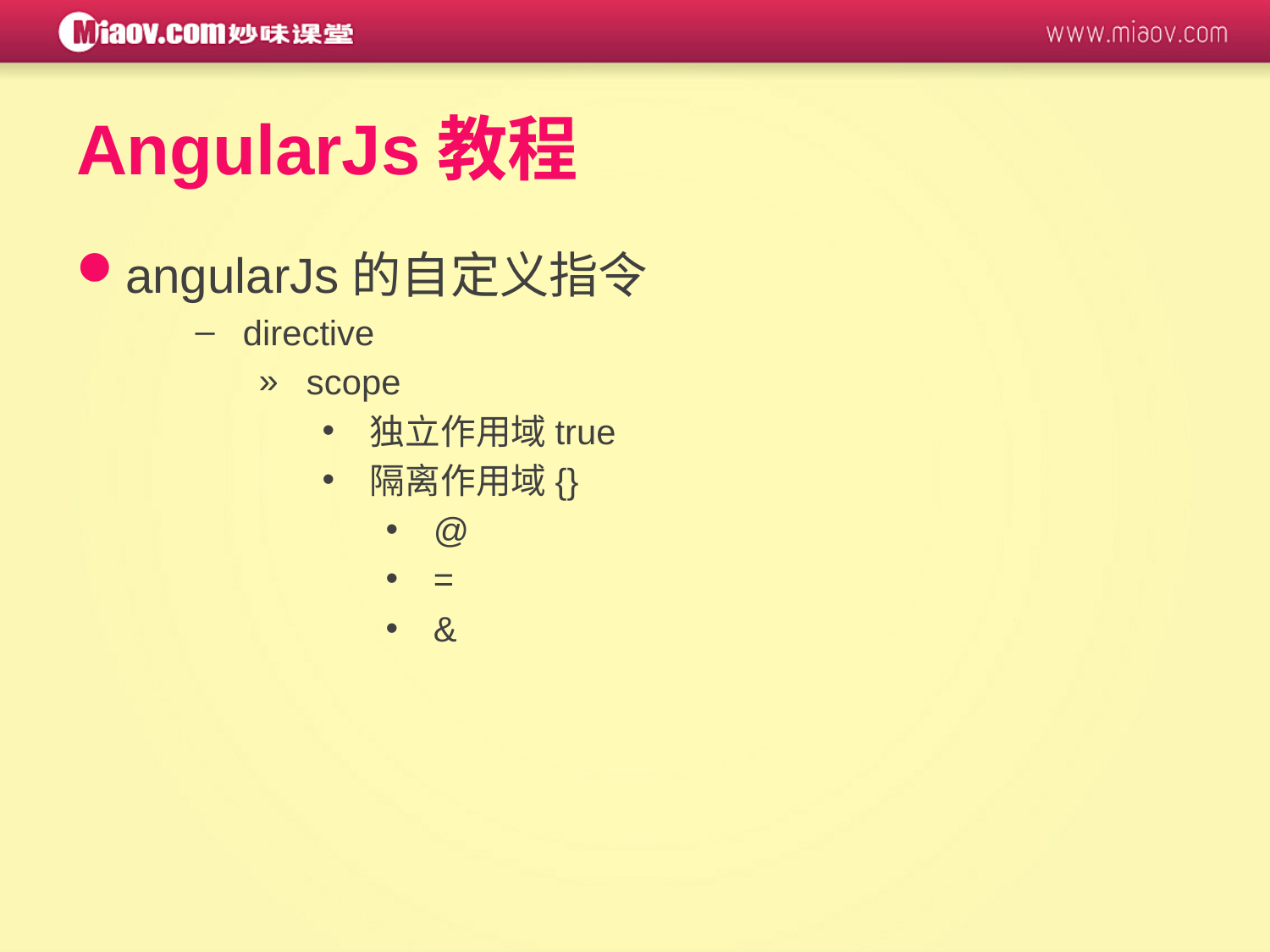

# AngularJs教程
angularJs的自定义指令
directive
scope
独立作用域true
隔离作用域{}
@
=
&